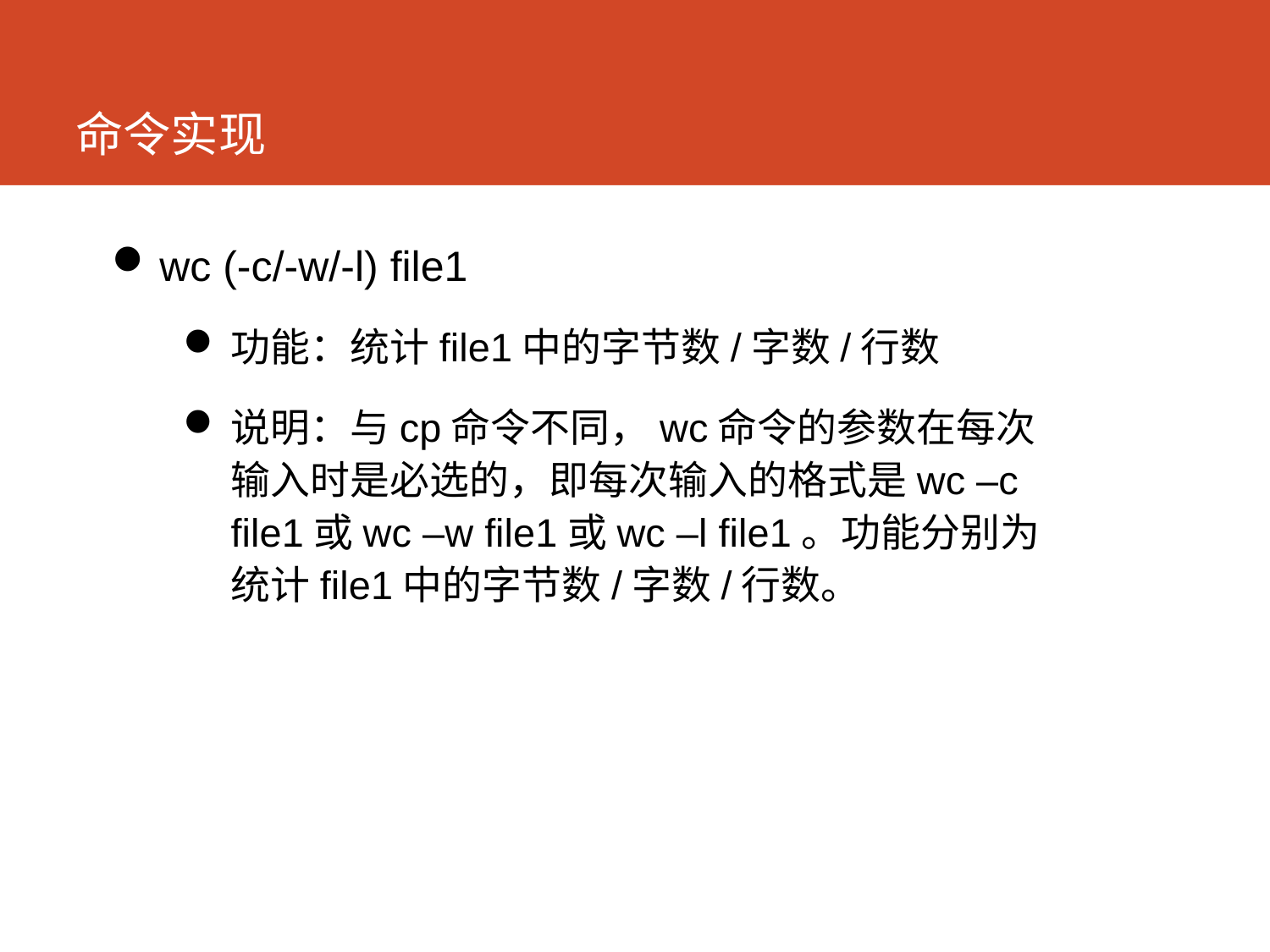

# 命令实现
wc (-c/-w/-l) file1
功能：统计file1中的字节数/字数/行数
说明：与cp命令不同，wc命令的参数在每次输入时是必选的，即每次输入的格式是wc –c file1或wc –w file1或wc –l file1。功能分别为统计file1中的字节数/字数/行数。